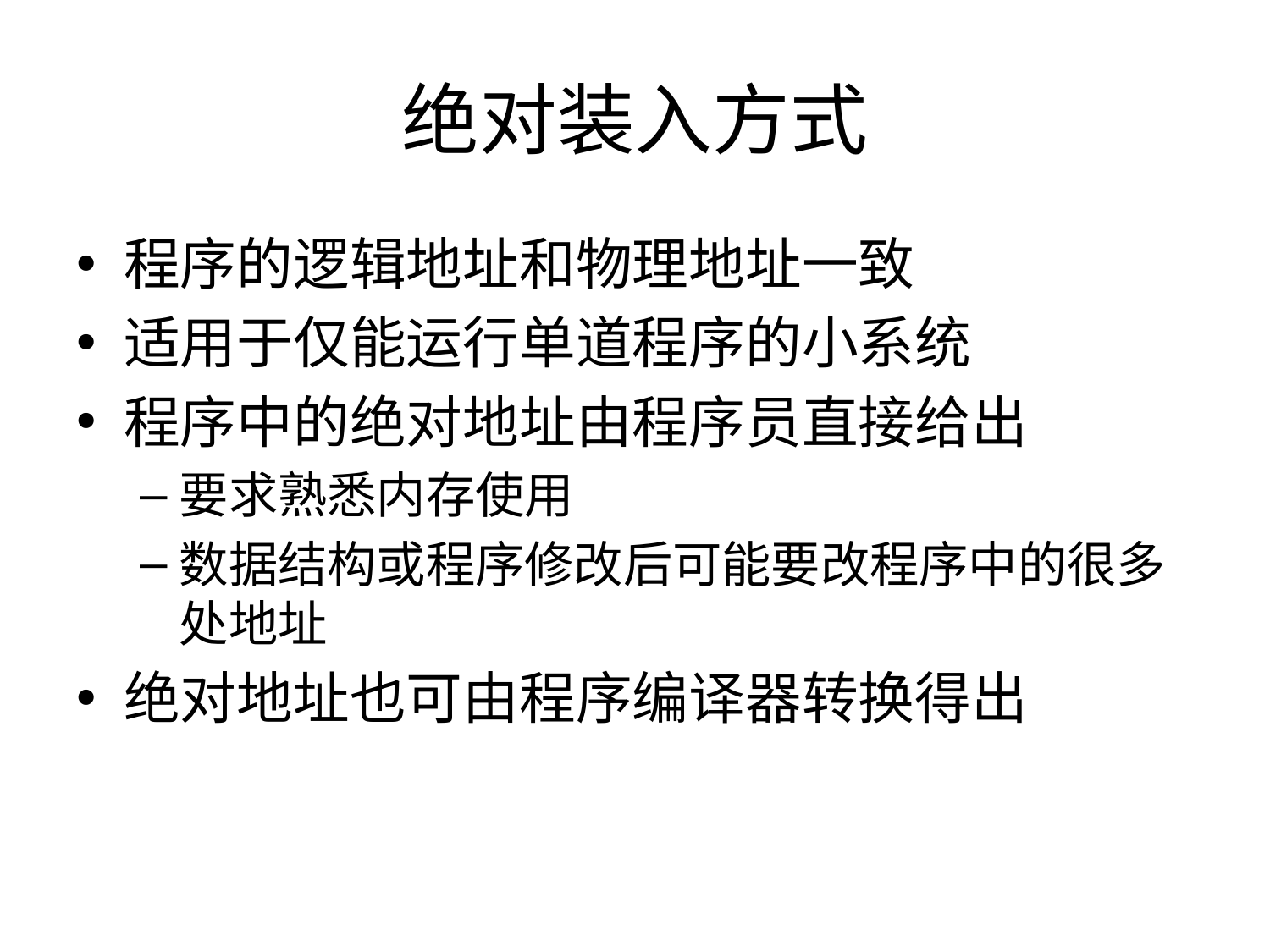

# 绝对装入方式
程序的逻辑地址和物理地址一致
适用于仅能运行单道程序的小系统
程序中的绝对地址由程序员直接给出
要求熟悉内存使用
数据结构或程序修改后可能要改程序中的很多处地址
绝对地址也可由程序编译器转换得出